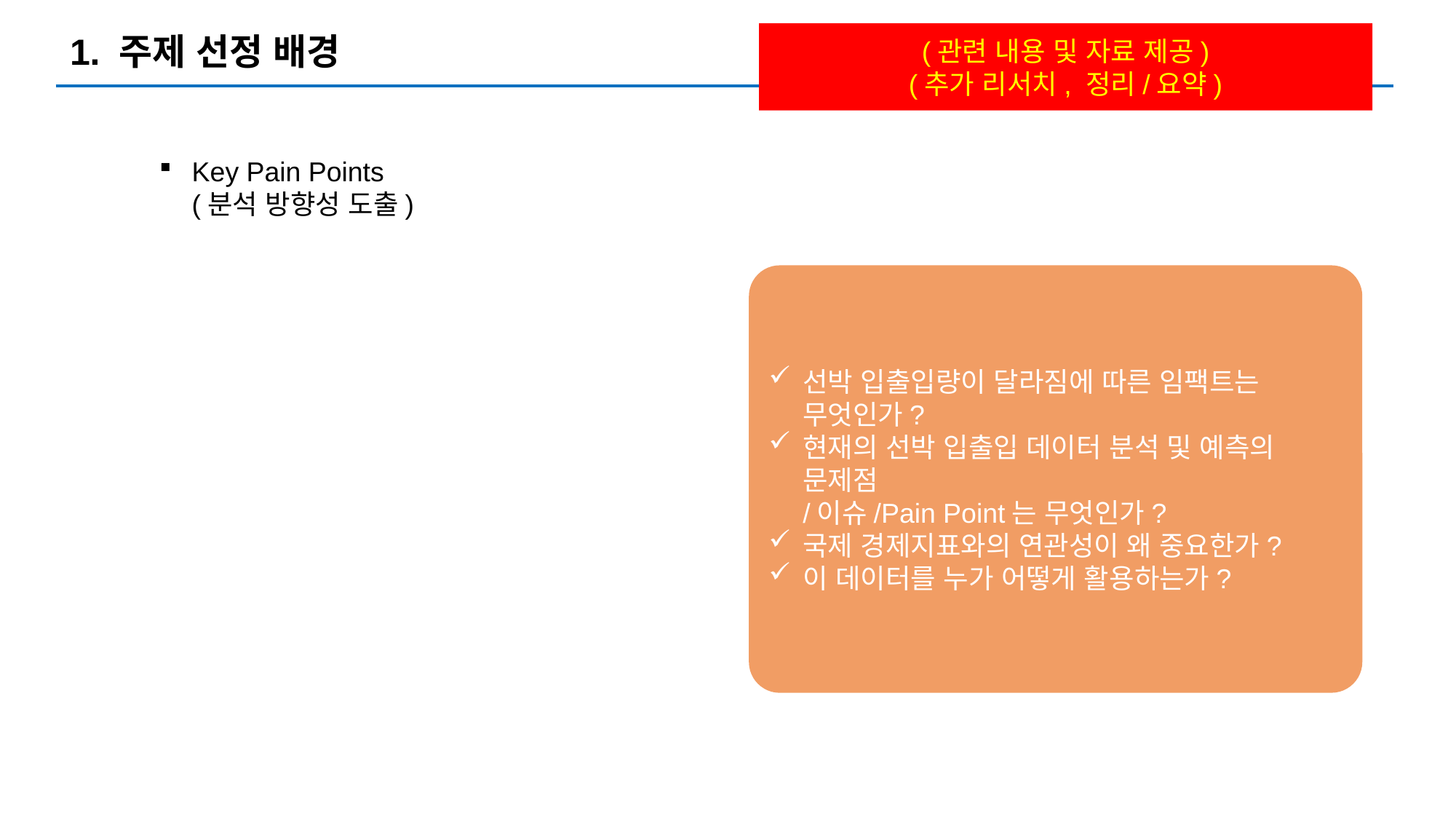

1. 주제 선정 배경
(관련 내용 및 자료 제공)
(추가 리서치, 정리/요약)
Key Pain Points
(분석 방향성 도출)
선박 입출입량이 달라짐에 따른 임팩트는 무엇인가?
현재의 선박 입출입 데이터 분석 및 예측의 문제점
/이슈/Pain Point는 무엇인가?
국제 경제지표와의 연관성이 왜 중요한가?
이 데이터를 누가 어떻게 활용하는가?